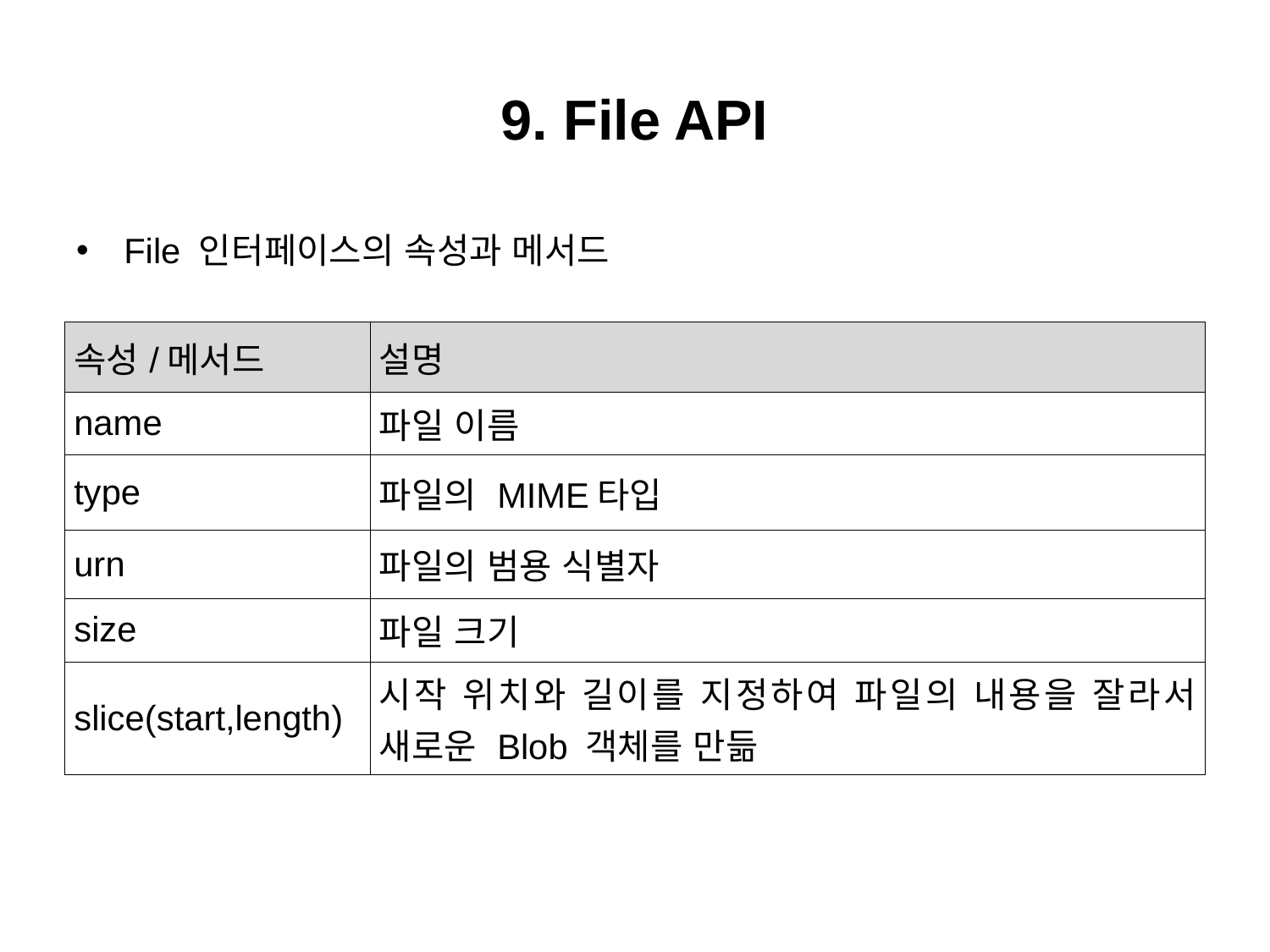

# 9. File API
File 인터페이스의 속성과 메서드

| 속성/메서드 | 설명 |
| --- | --- |
| name | 파일 이름 |
| type | 파일의 MIME타입 |
| urn | 파일의 범용 식별자 |
| size | 파일 크기 |
| slice(start,length) | 시작 위치와 길이를 지정하여 파일의 내용을 잘라서 새로운 Blob 객체를 만듦 |